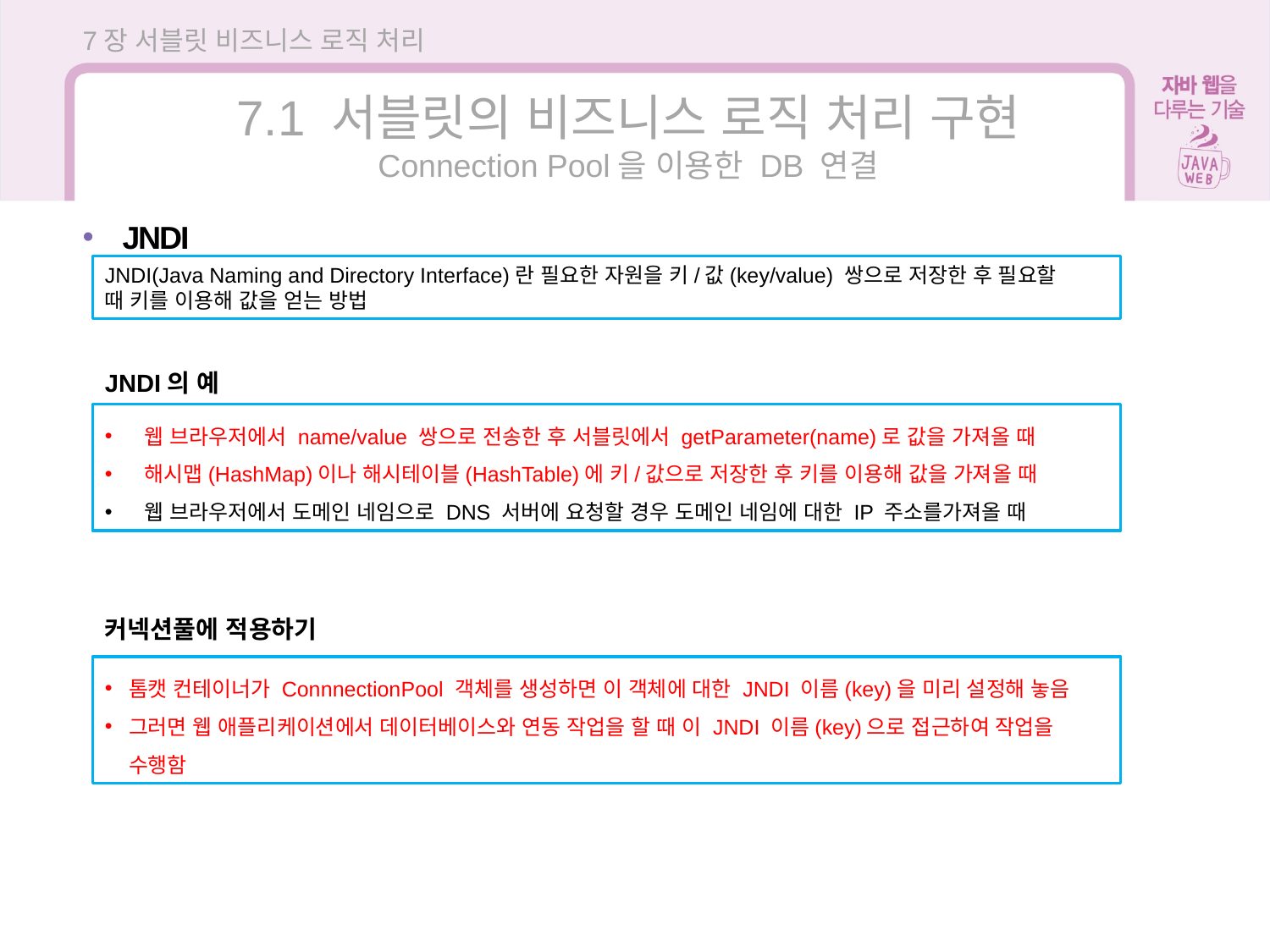

7장 서블릿 비즈니스 로직 처리
7.1 서블릿의 비즈니스 로직 처리 구현
Connection Pool을 이용한 DB 연결
JNDI
JNDI(Java Naming and Directory Interface)란 필요한 자원을 키/값(key/value) 쌍으로 저장한 후 필요할
때 키를 이용해 값을 얻는 방법
JNDI의 예
웹 브라우저에서 name/value 쌍으로 전송한 후 서블릿에서 getParameter(name)로 값을 가져올 때
해시맵(HashMap)이나 해시테이블(HashTable)에 키/값으로 저장한 후 키를 이용해 값을 가져올 때
웹 브라우저에서 도메인 네임으로 DNS 서버에 요청할 경우 도메인 네임에 대한 IP 주소를가져올 때
커넥션풀에 적용하기
톰캣 컨테이너가 ConnnectionPool 객체를 생성하면 이 객체에 대한 JNDI 이름(key)을 미리 설정해 놓음
그러면 웹 애플리케이션에서 데이터베이스와 연동 작업을 할 때 이 JNDI 이름(key)으로 접근하여 작업을 수행함